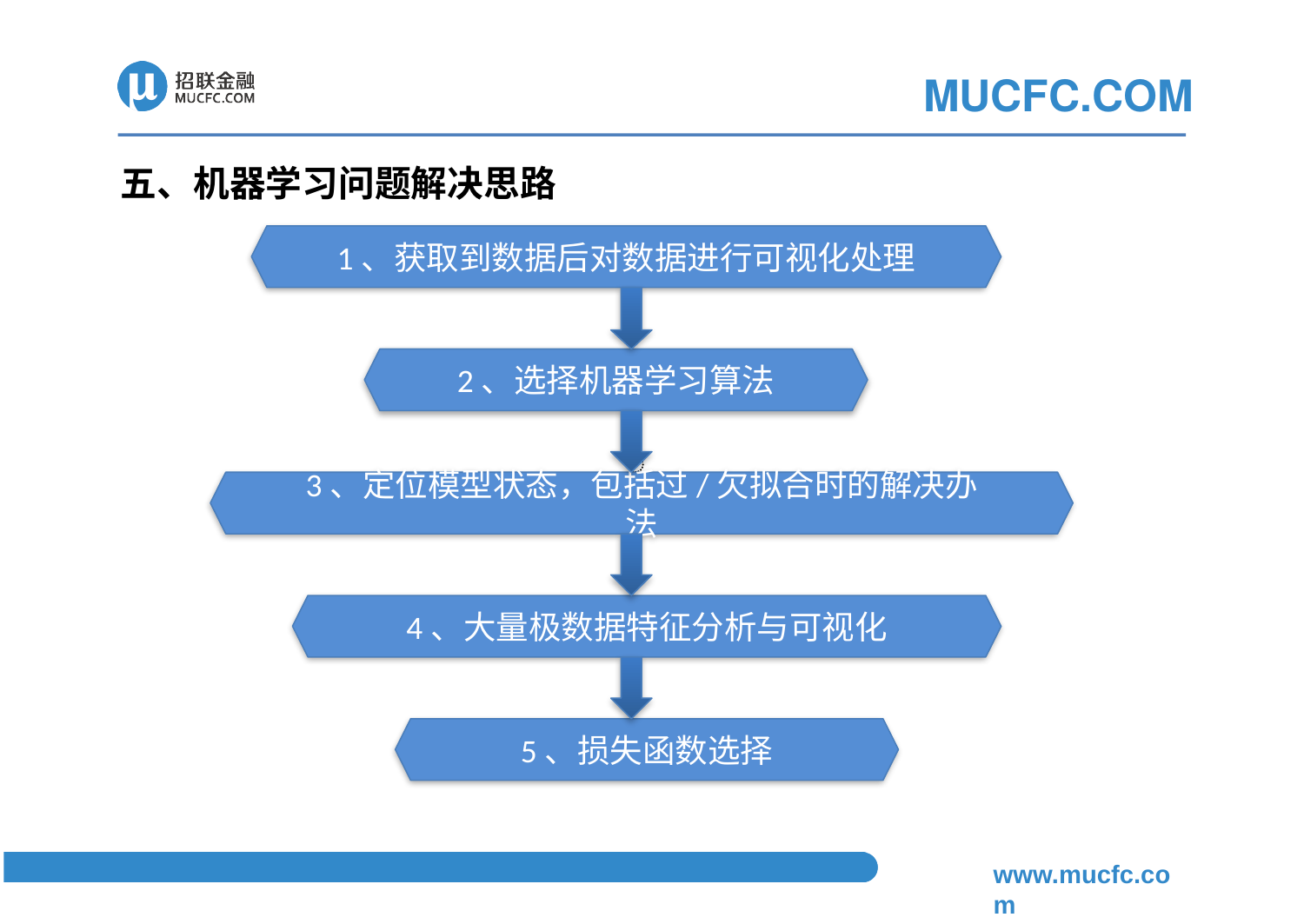

五、机器学习问题解决思路

1、获取到数据后对数据进行可视化处理

2、选择机器学习算法

️

3、定位模型状态，包括过/欠拟合时的解决办法

4、大量极数据特征分析与可视化

5、损失函数选择